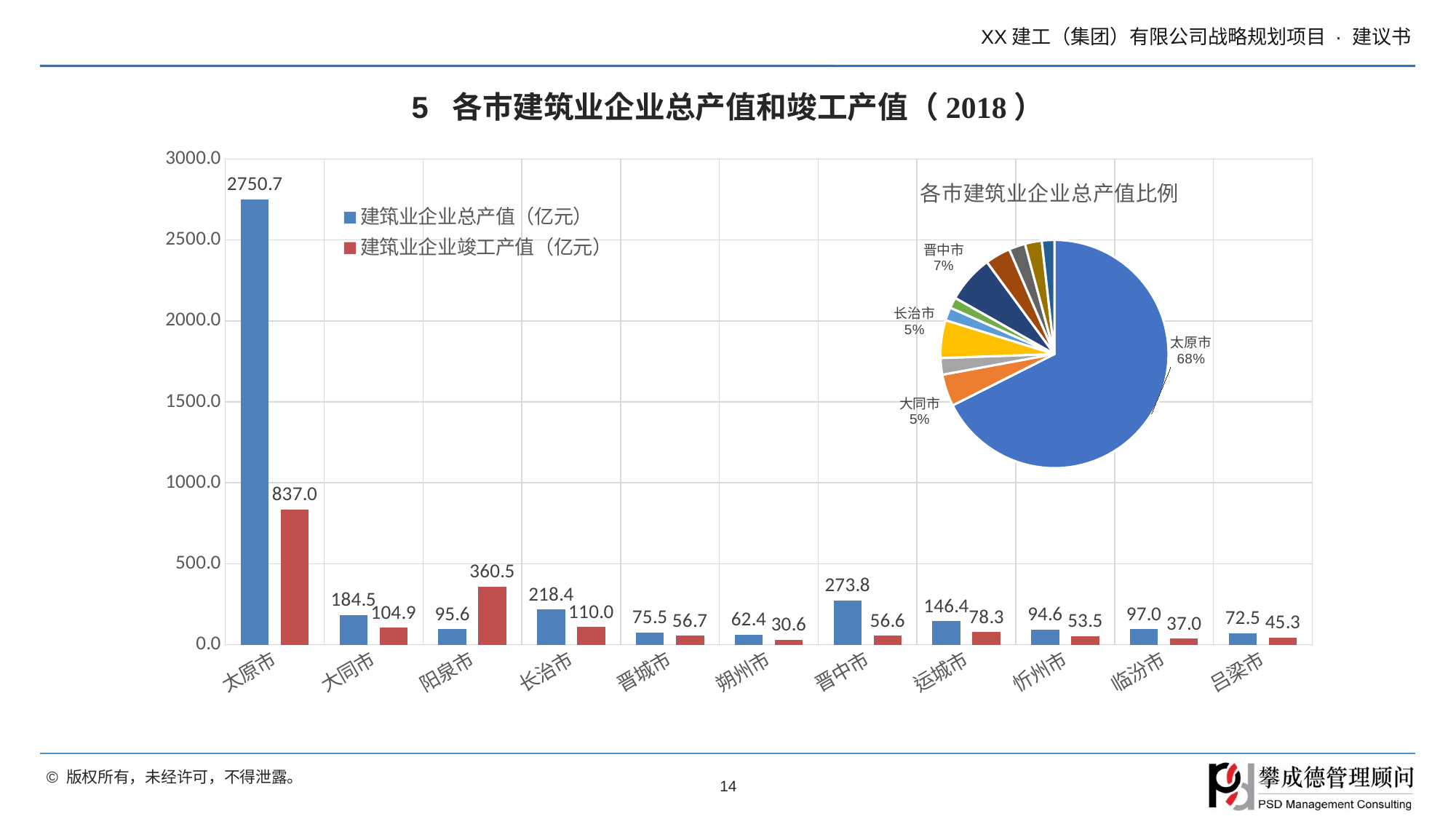

# 5  各市建筑业企业总产值和竣工产值（2018）

### Chart

| Category | 建筑业企业总产值（亿元） | 建筑业企业竣工产值（亿元） |
|---|---|---|
| 太原市 | 2750.7126 | 836.9707 |
| 大同市 | 184.5091 | 104.8744 |
| 阳泉市 | 95.5567 | 360.4522 |
| 长治市 | 218.403 | 109.9538 |
| 晋城市 | 75.5281 | 56.7382 |
| 朔州市 | 62.3604 | 30.5582 |
| 晋中市 | 273.8319 | 56.618 |
| 运城市 | 146.433 | 78.3425 |
| 忻州市 | 94.6383 | 53.5054 |
| 临汾市 | 96.9786 | 37.0212 |
| 吕梁市 | 72.5122 | 45.2786 |

### Chart: 各市建筑业企业总产值比例

| Category | 建筑业企业总产值（亿元） |
|---|---|
| 太原市 | 2750.7126 |
| 大同市 | 184.5091 |
| 阳泉市 | 95.5567 |
| 长治市 | 218.403 |
| 晋城市 | 75.5281 |
| 朔州市 | 62.3604 |
| 晋中市 | 273.8319 |
| 运城市 | 146.433 |
| 忻州市 | 94.6383 |
| 临汾市 | 96.9786 |
| 吕梁市 | 72.5122 |
14